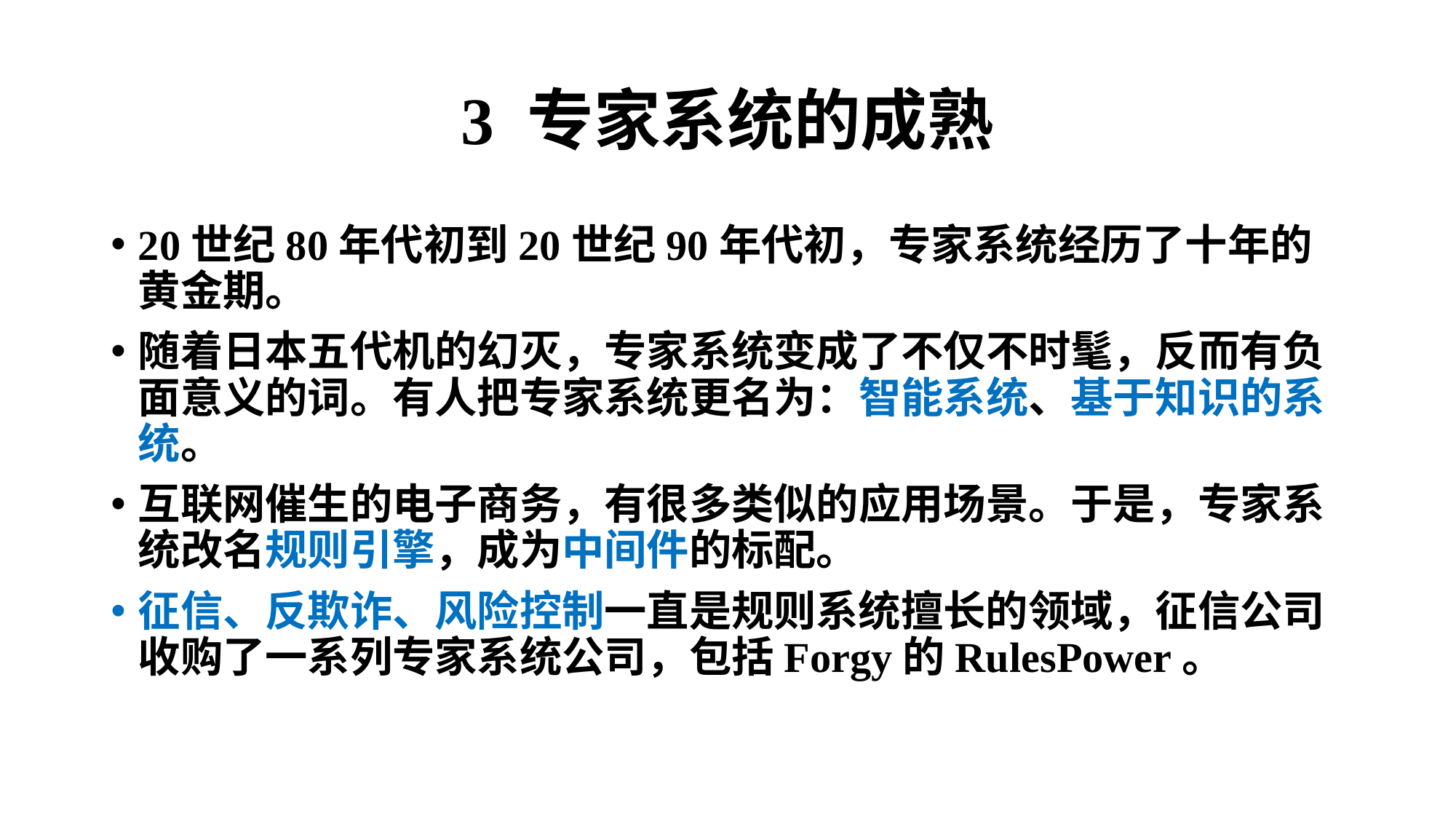

# 3 专家系统的成熟
20世纪80年代初到20世纪90年代初，专家系统经历了十年的黄金期。
随着日本五代机的幻灭，专家系统变成了不仅不时髦，反而有负面意义的词。有人把专家系统更名为：智能系统、基于知识的系统。
互联网催生的电子商务，有很多类似的应用场景。于是，专家系统改名规则引擎，成为中间件的标配。
征信、反欺诈、风险控制一直是规则系统擅长的领域，征信公司收购了一系列专家系统公司，包括Forgy的RulesPower。